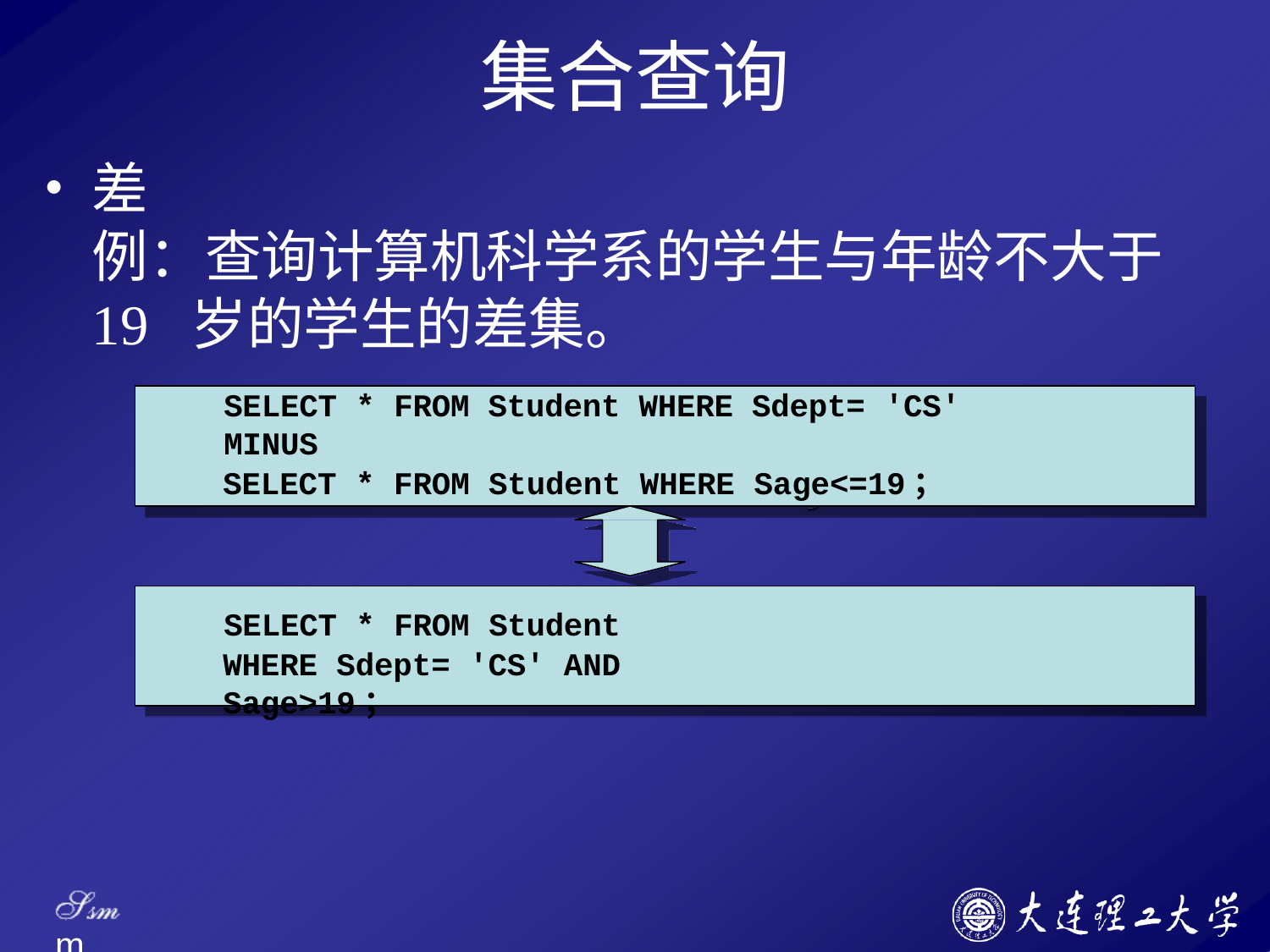

# 集合查询
差
例：查询计算机科学系的学生与年龄不大于19  岁的学生的差集。
SELECT * FROM Student WHERE Sdept= 'CS'
MINUS
SELECT * FROM Student WHERE Sage<=19；

SELECT * FROM Student
WHERE Sdept= 'CS' AND Sage>19；

Ssm